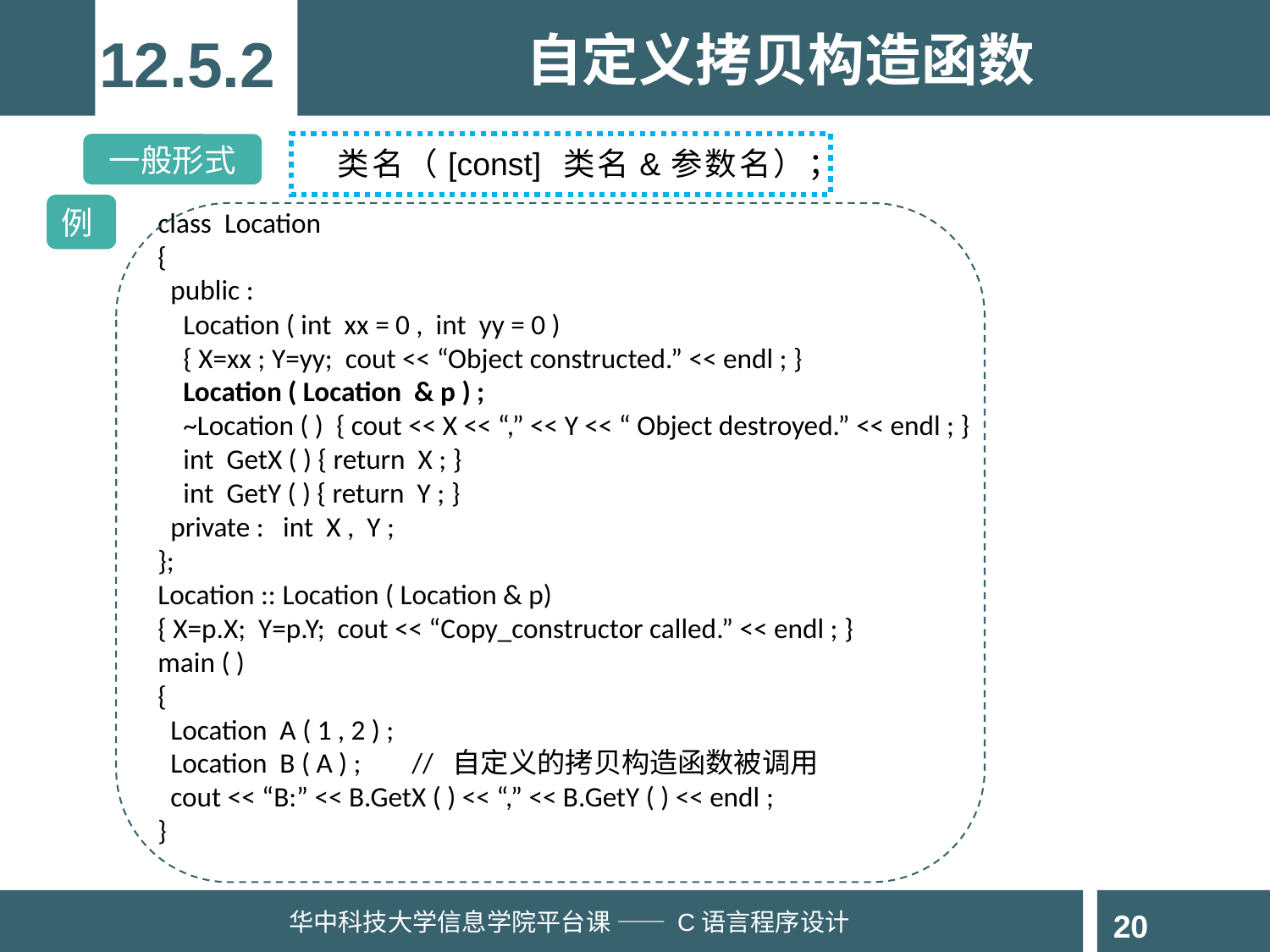

12.5.2
自定义拷贝构造函数
一般形式

类名（[const] 类名&参数名）；
例
class  Location
{
  public :
    Location ( int  xx = 0 ,  int  yy = 0 )
    { X=xx ; Y=yy;  cout << “Object constructed.” << endl ; }
    Location ( Location  & p ) ;
    ~Location ( )  { cout << X << “,” << Y << “ Object destroyed.” << endl ; }
    int  GetX ( ) { return  X ; }
    int  GetY ( ) { return  Y ; }
  private :   int  X ,  Y ;
};
Location :: Location ( Location & p)
{ X=p.X;  Y=p.Y;  cout << “Copy_constructor called.” << endl ; }
main ( )
{
  Location  A ( 1 , 2 ) ;
  Location  B ( A ) ;	//  自定义的拷贝构造函数被调用
  cout << “B:” << B.GetX ( ) << “,” << B.GetY ( ) << endl ;
}